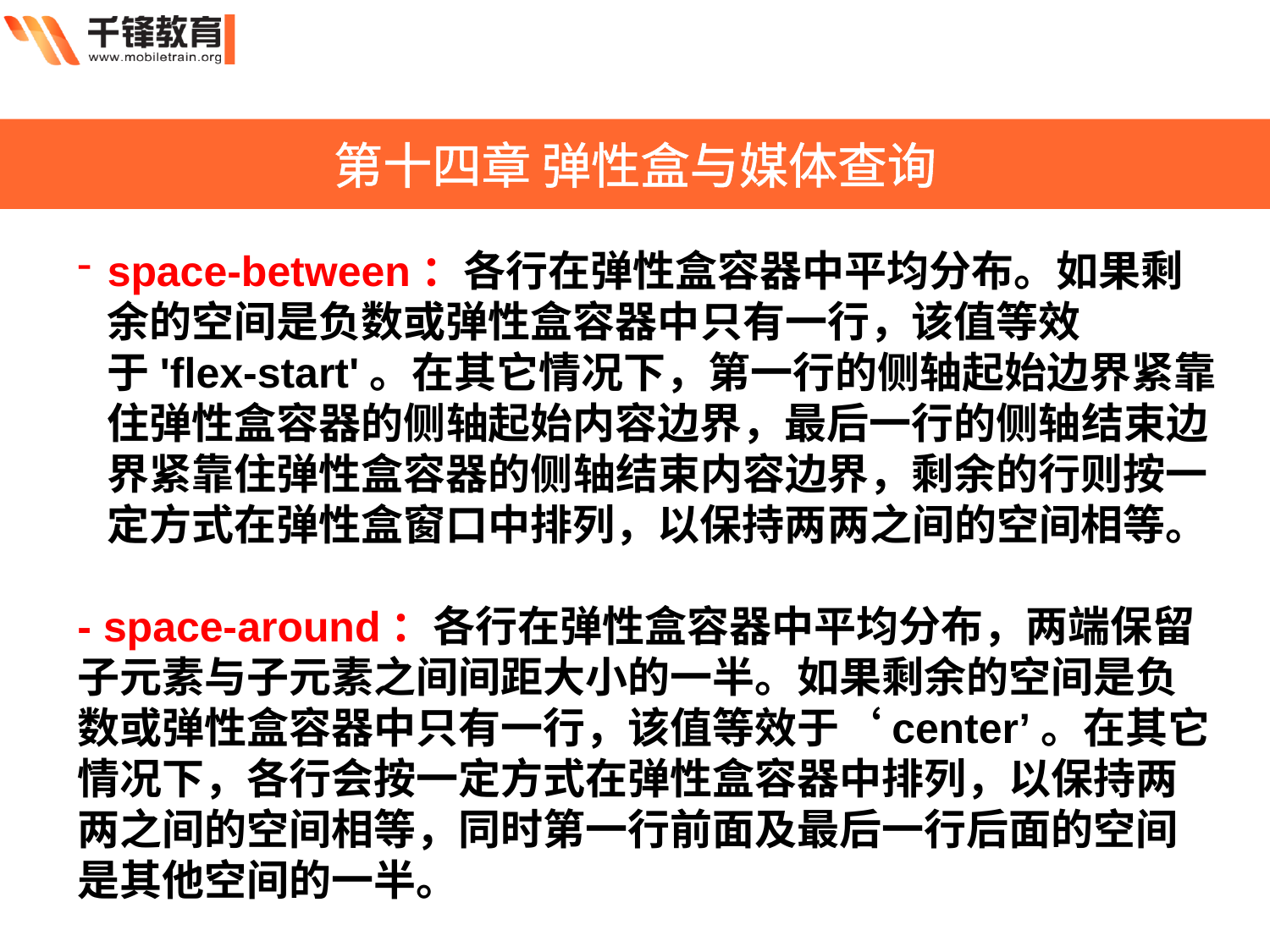

第十四章 弹性盒与媒体查询
space-between：各行在弹性盒容器中平均分布。如果剩余的空间是负数或弹性盒容器中只有一行，该值等效于'flex-start'。在其它情况下，第一行的侧轴起始边界紧靠住弹性盒容器的侧轴起始内容边界，最后一行的侧轴结束边界紧靠住弹性盒容器的侧轴结束内容边界，剩余的行则按一定方式在弹性盒窗口中排列，以保持两两之间的空间相等。

- space-around：各行在弹性盒容器中平均分布，两端保留子元素与子元素之间间距大小的一半。如果剩余的空间是负数或弹性盒容器中只有一行，该值等效于‘center’。在其它情况下，各行会按一定方式在弹性盒容器中排列，以保持两两之间的空间相等，同时第一行前面及最后一行后面的空间是其他空间的一半。